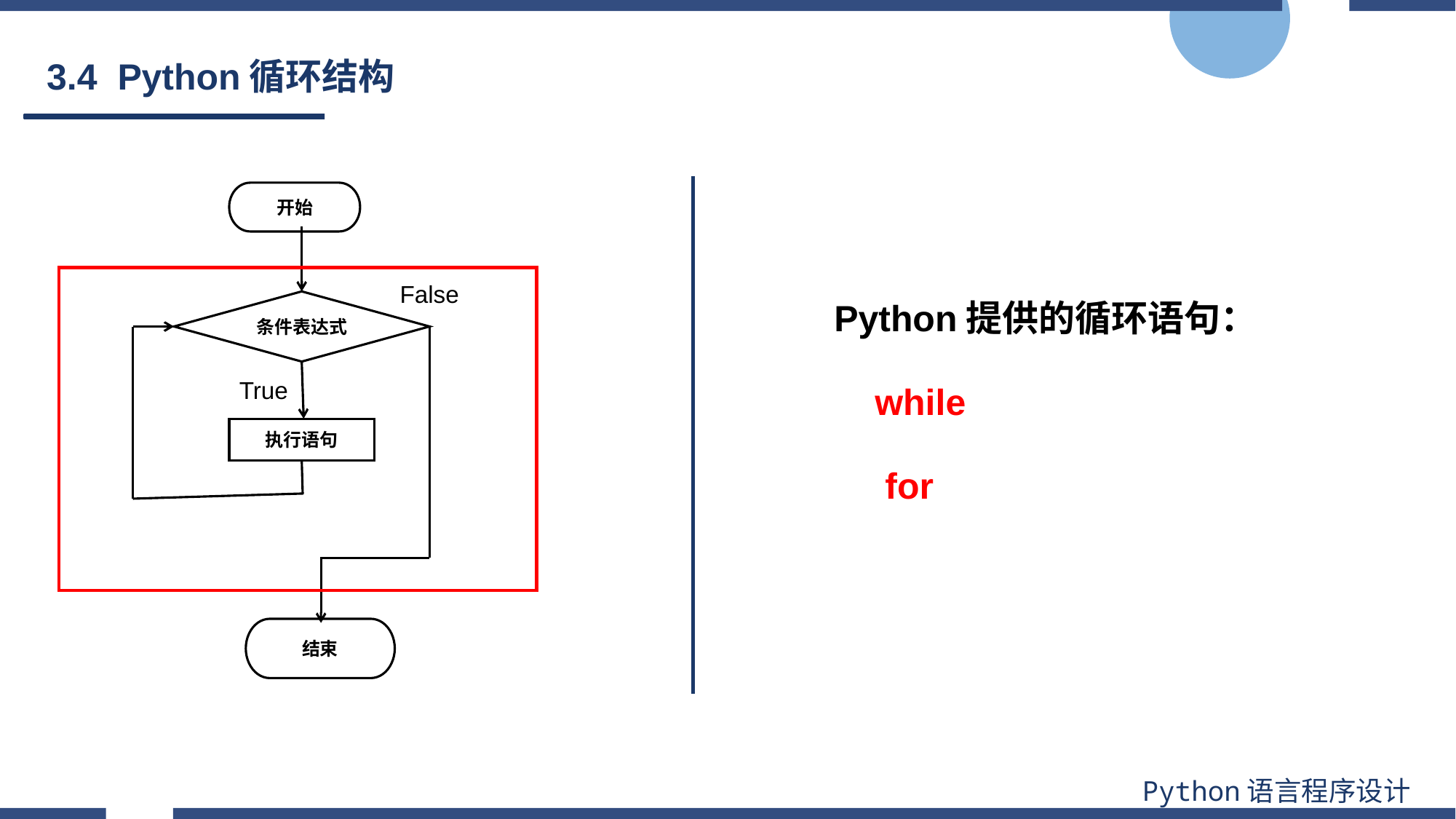

# 3.4  Python循环结构
开始
False
条件表达式
True
执行语句
结束

Python提供的循环语句：
    while
     for